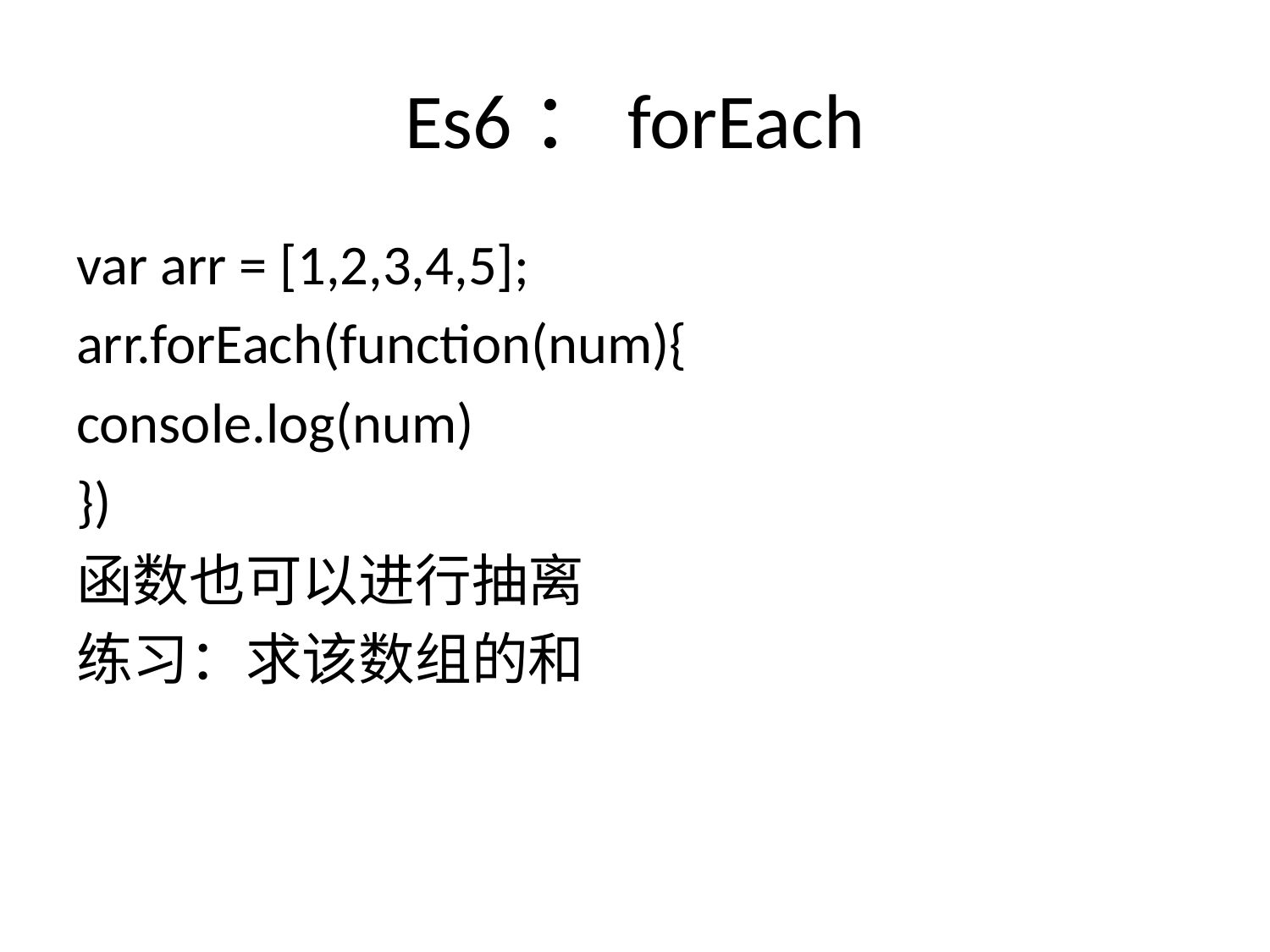

# Es6：forEach
var arr = [1,2,3,4,5];
arr.forEach(function(num){
console.log(num)
})
函数也可以进行抽离
练习：求该数组的和